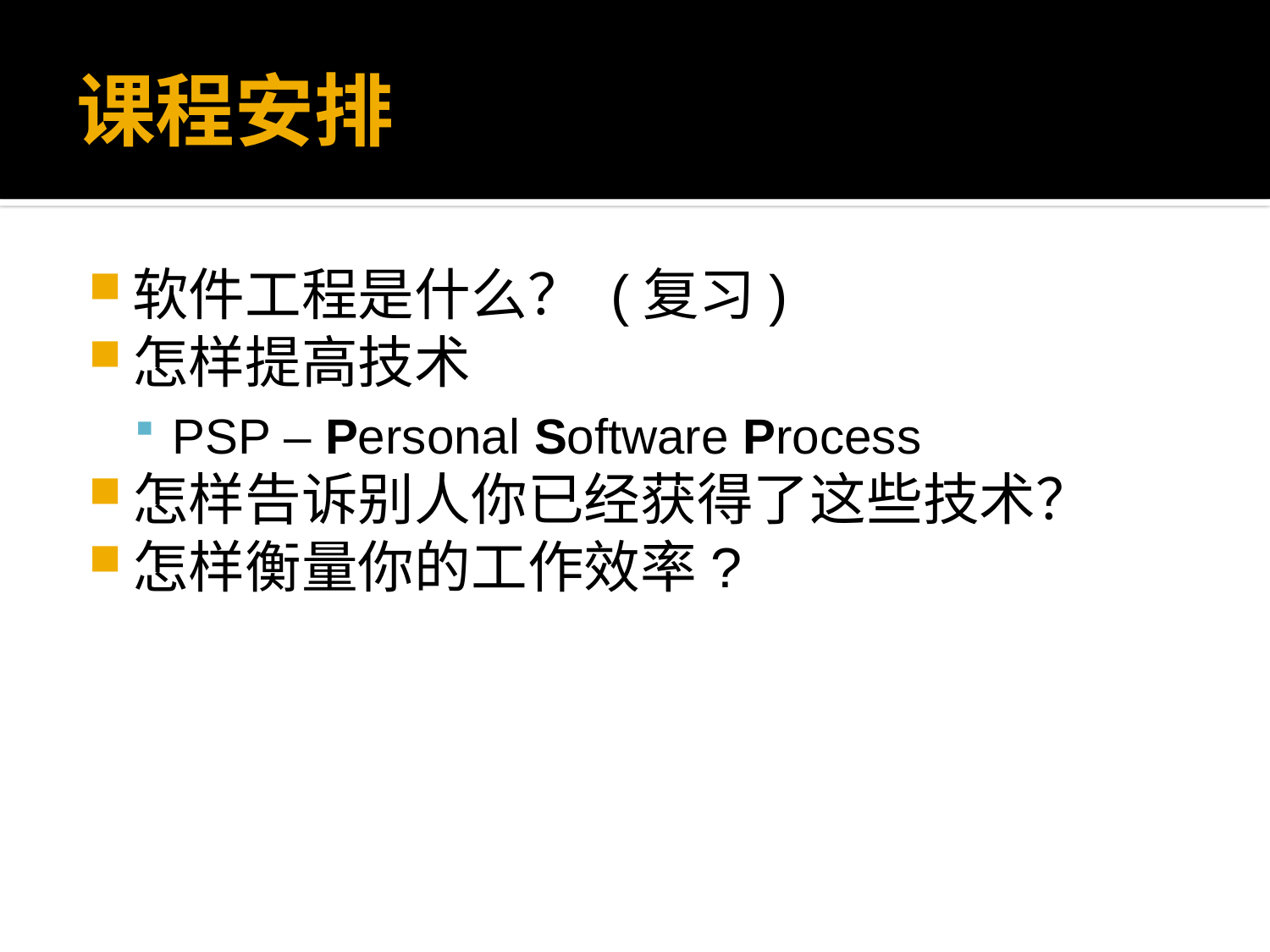

# 课程安排
软件工程是什么？ (复习)
怎样提高技术
PSP – Personal Software Process
怎样告诉别人你已经获得了这些技术？
怎样衡量你的工作效率?